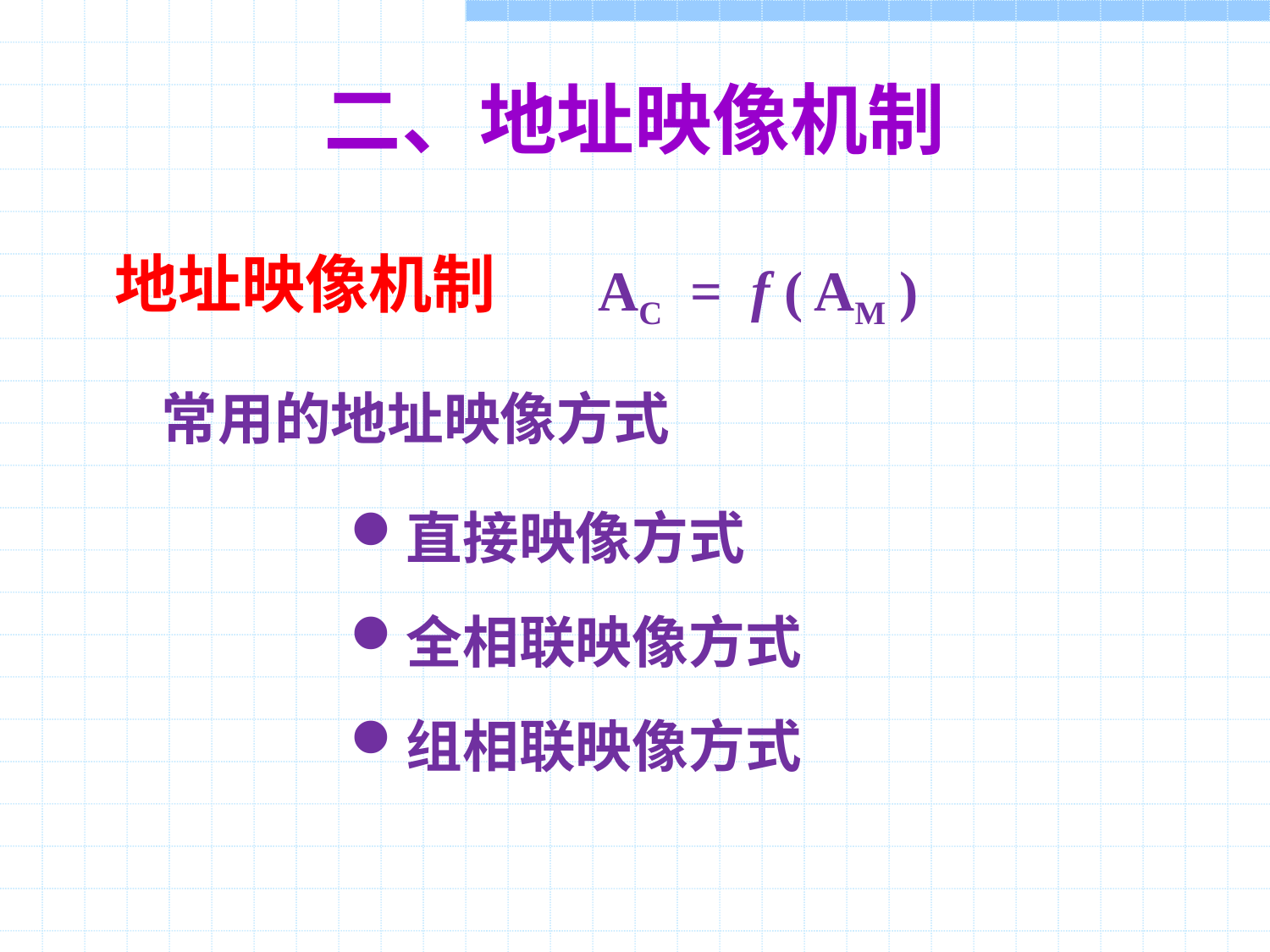

# 二、地址映像机制
地址映像机制
AC  =  f ( AM )
常用的地址映像方式
直接映像方式
全相联映像方式
组相联映像方式